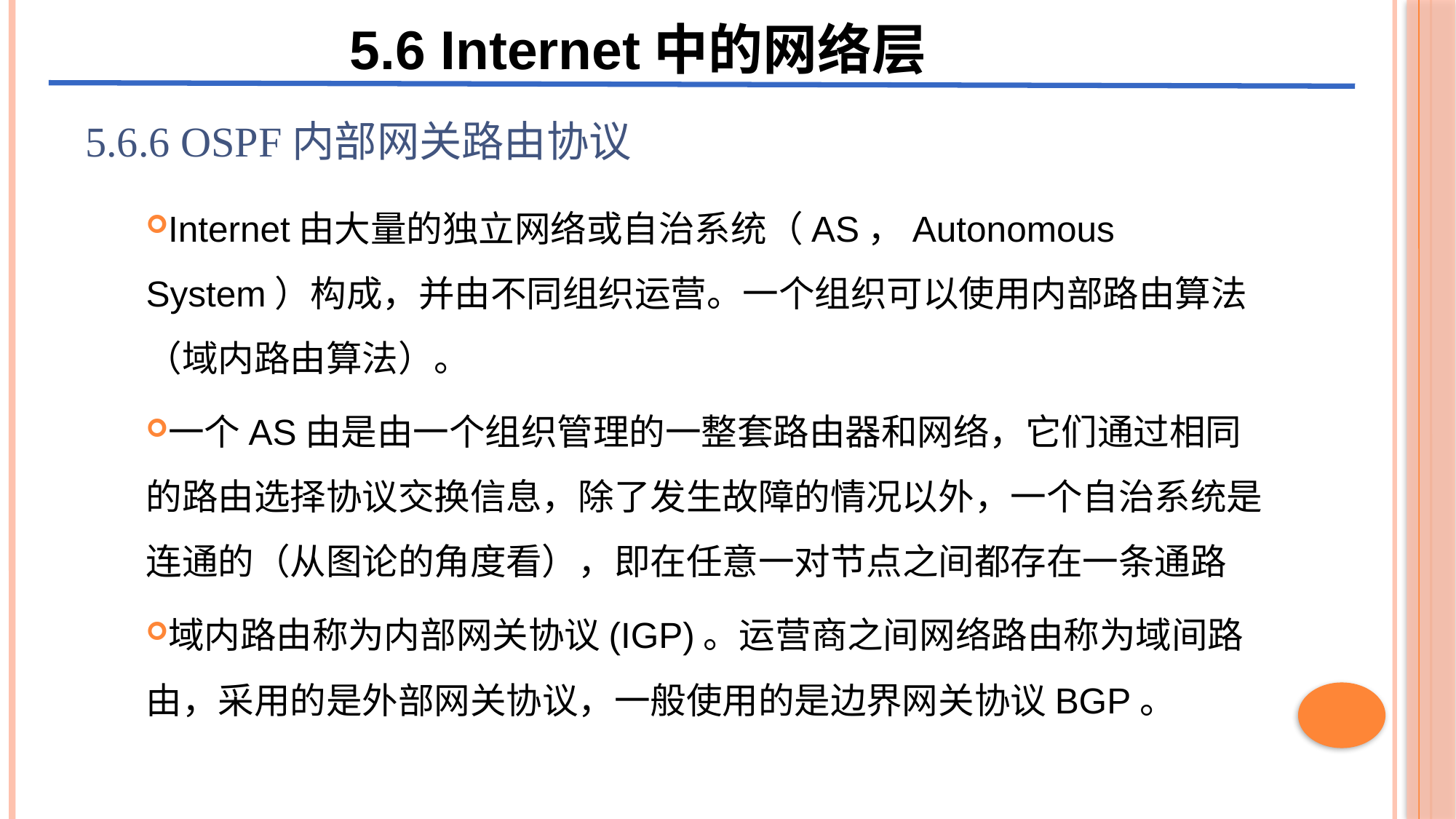

5.6 Internet中的网络层
5.6.6 OSPF内部网关路由协议
Internet由大量的独立网络或自治系统（AS，Autonomous System）构成，并由不同组织运营。一个组织可以使用内部路由算法（域内路由算法）。
一个AS由是由一个组织管理的一整套路由器和网络，它们通过相同的路由选择协议交换信息，除了发生故障的情况以外，一个自治系统是连通的（从图论的角度看），即在任意一对节点之间都存在一条通路
域内路由称为内部网关协议(IGP)。运营商之间网络路由称为域间路由，采用的是外部网关协议，一般使用的是边界网关协议BGP。